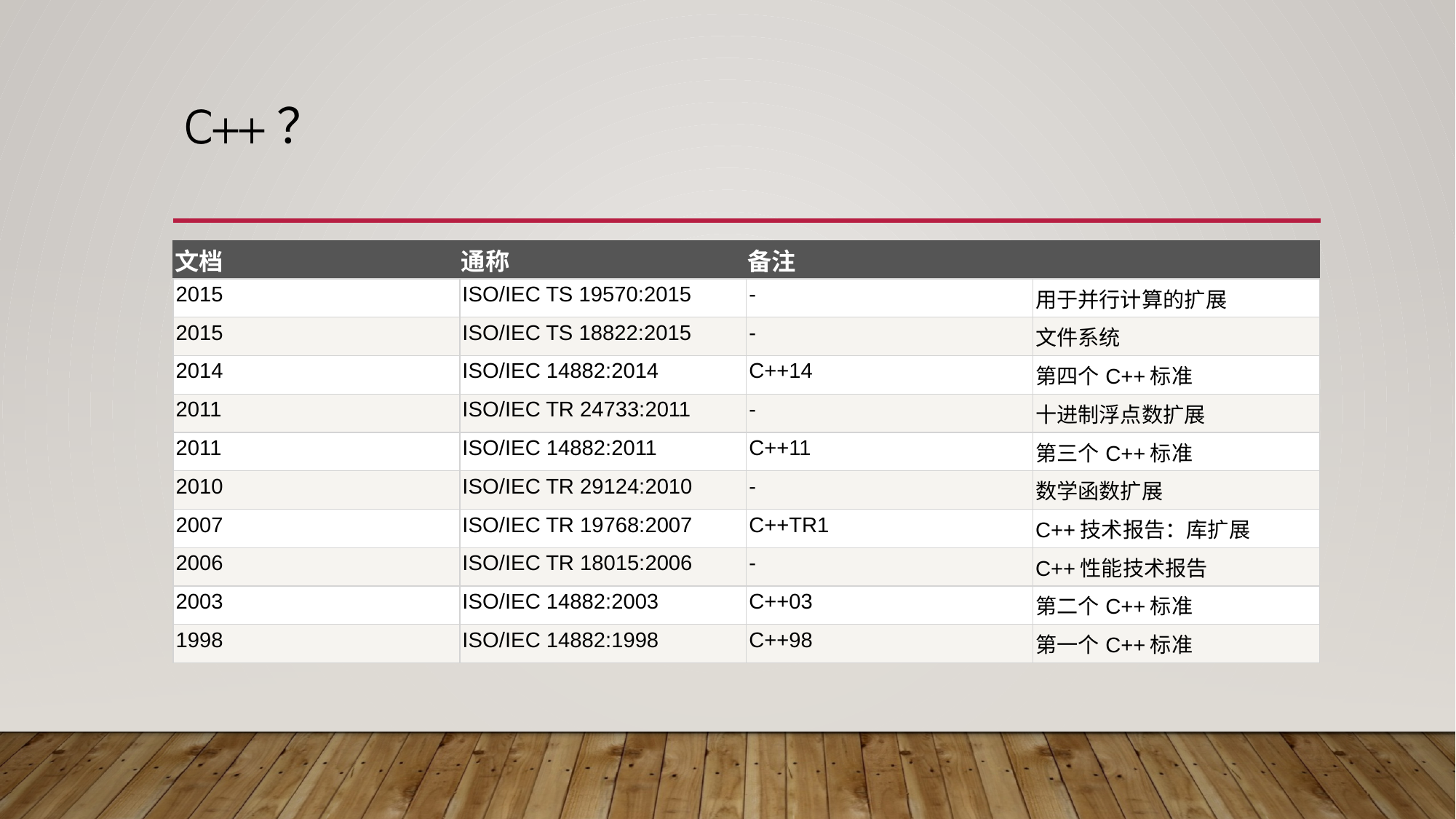

# C++？
| 文档 | 通称 | 备注 |  |
| --- | --- | --- | --- |
| 2015 | ISO/IEC TS 19570:2015 | - | 用于并行计算的扩展 |
| 2015 | ISO/IEC TS 18822:2015 | - | 文件系统 |
| 2014 | ISO/IEC 14882:2014 | C++14 | 第四个C++标准 |
| 2011 | ISO/IEC TR 24733:2011 | - | 十进制浮点数扩展 |
| 2011 | ISO/IEC 14882:2011 | C++11 | 第三个C++标准 |
| 2010 | ISO/IEC TR 29124:2010 | - | 数学函数扩展 |
| 2007 | ISO/IEC TR 19768:2007 | C++TR1 | C++技术报告：库扩展 |
| 2006 | ISO/IEC TR 18015:2006 | - | C++性能技术报告 |
| 2003 | ISO/IEC 14882:2003 | C++03 | 第二个C++标准 |
| 1998 | ISO/IEC 14882:1998 | C++98 | 第一个C++标准 |